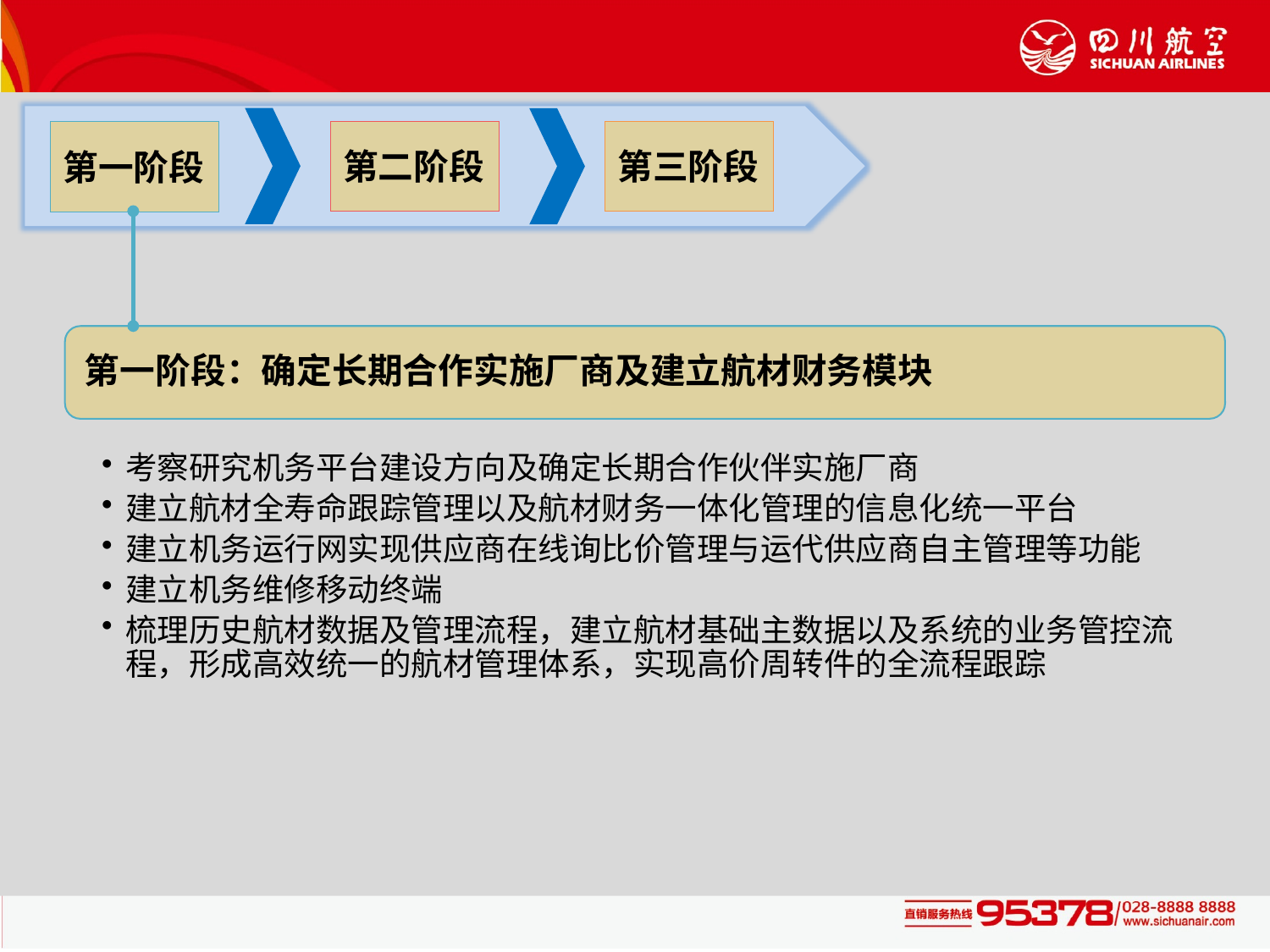

第二阶段
第三阶段
第一阶段
第一阶段：确定长期合作实施厂商及建立航材财务模块

考察研究机务平台建设方向及确定长期合作伙伴实施厂商
建立航材全寿命跟踪管理以及航材财务一体化管理的信息化统一平台
建立机务运行网实现供应商在线询比价管理与运代供应商自主管理等功能
建立机务维修移动终端
梳理历史航材数据及管理流程，建立航材基础主数据以及系统的业务管控流程，形成高效统一的航材管理体系，实现高价周转件的全流程跟踪